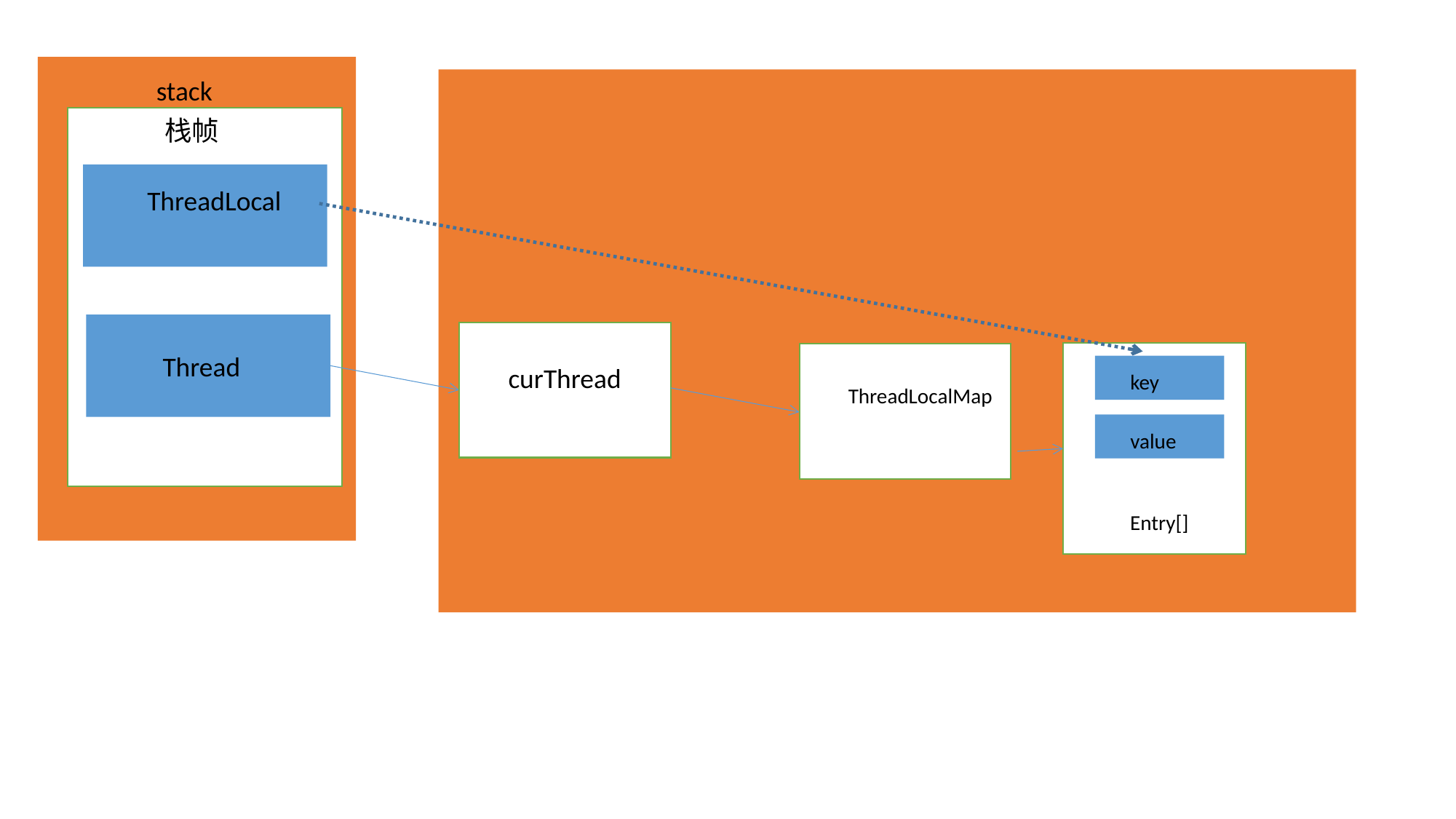

stack

栈帧

ThreadLocal

Thread

curThread

ThreadLocalMap

key

value
Entry[]